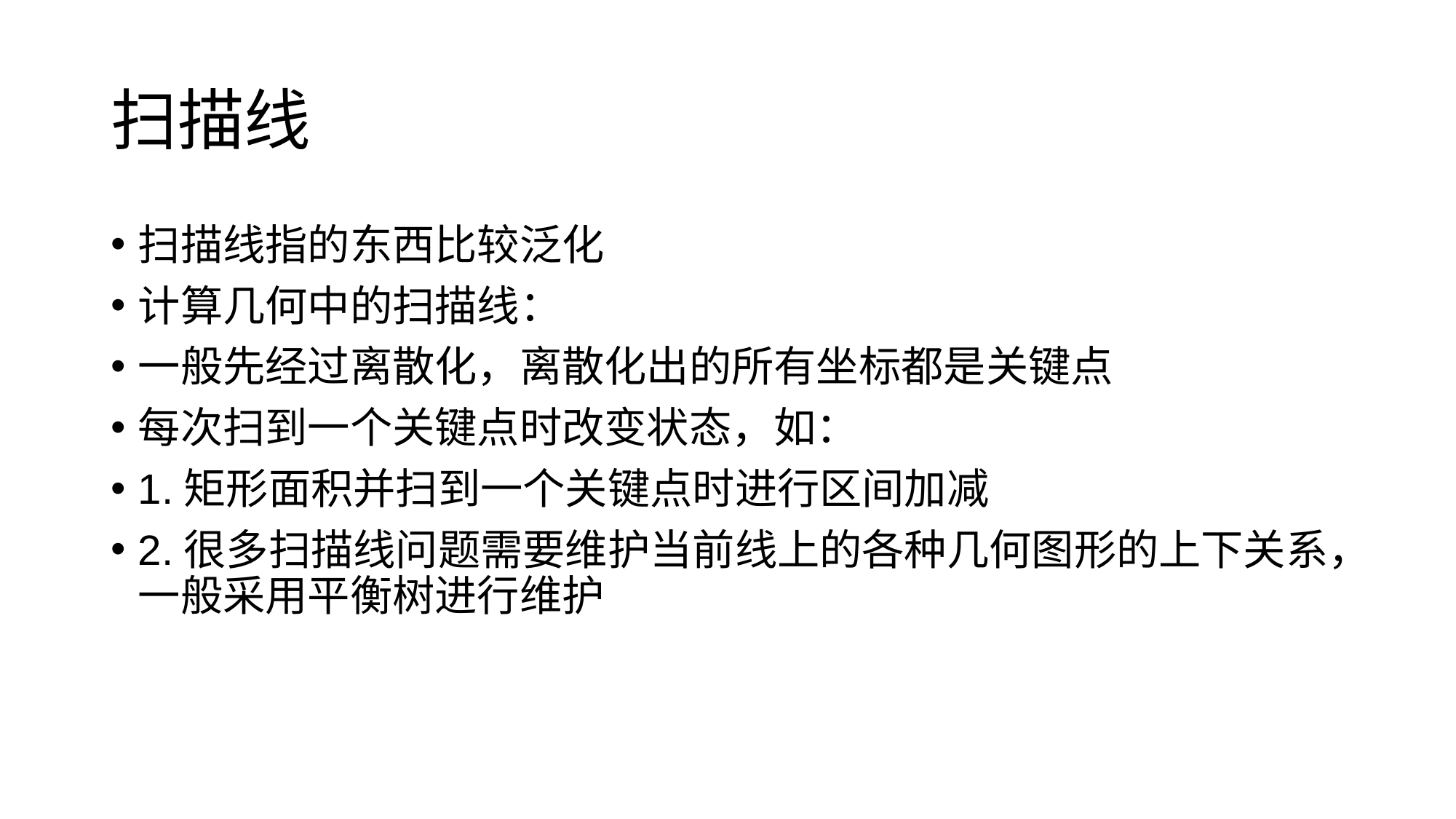

# 扫描线
扫描线指的东西比较泛化
计算几何中的扫描线：
一般先经过离散化，离散化出的所有坐标都是关键点
每次扫到一个关键点时改变状态，如：
1.矩形面积并扫到一个关键点时进行区间加减
2.很多扫描线问题需要维护当前线上的各种几何图形的上下关系，一般采用平衡树进行维护